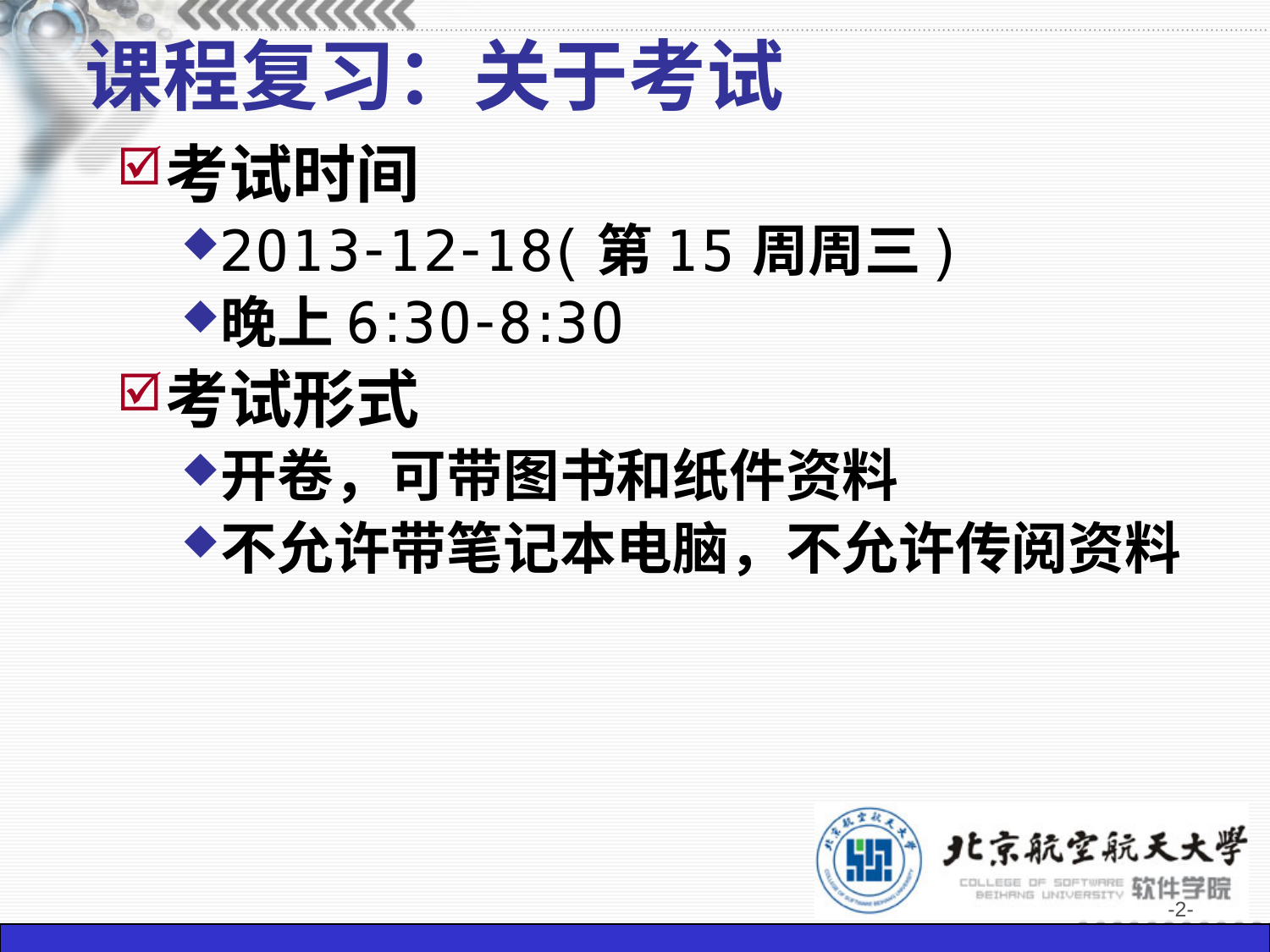

# 课程复习：关于考试
考试时间
2013-12-18(第15周周三)
晚上6:30-8:30
考试形式
开卷，可带图书和纸件资料
不允许带笔记本电脑，不允许传阅资料
-2-